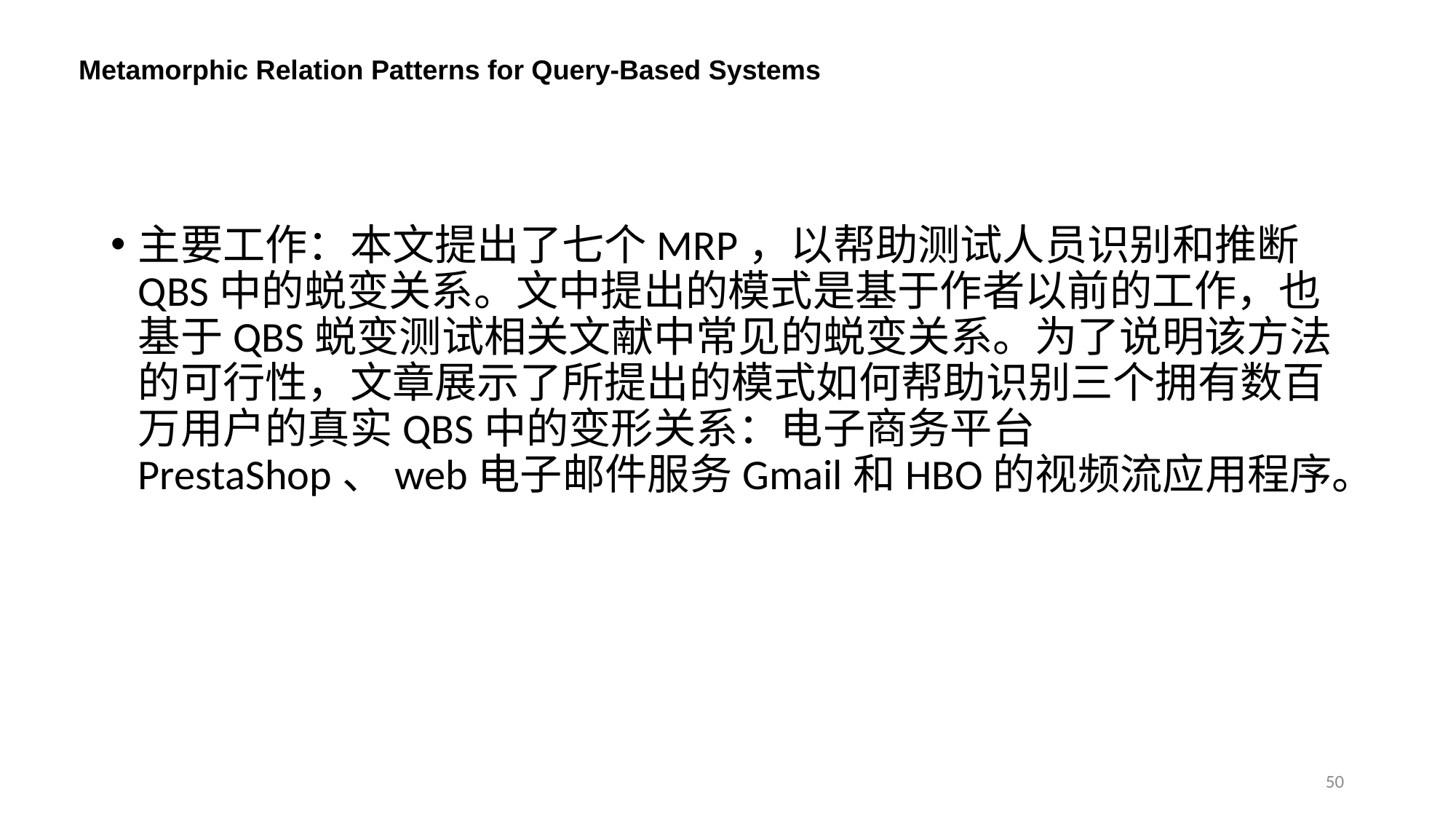

Metamorphic Relation Patterns for Query-Based Systems
主要工作：本文提出了七个MRP，以帮助测试人员识别和推断QBS中的蜕变关系。文中提出的模式是基于作者以前的工作，也基于QBS蜕变测试相关文献中常见的蜕变关系。为了说明该方法的可行性，文章展示了所提出的模式如何帮助识别三个拥有数百万用户的真实QBS中的变形关系：电子商务平台PrestaShop、web电子邮件服务Gmail和HBO的视频流应用程序。

50